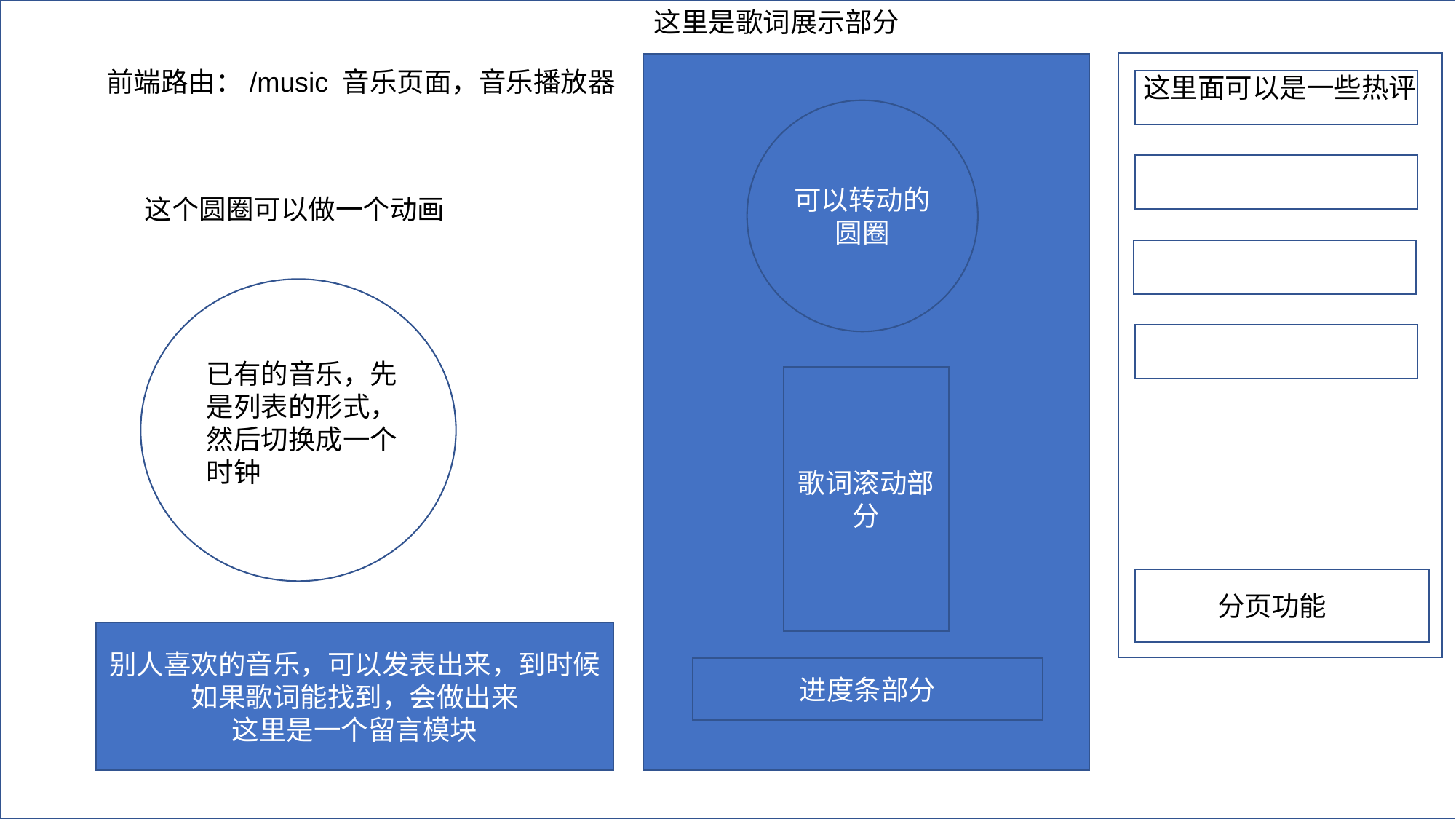

这里是歌词展示部分

可以转动的圆圈
歌词滚动部分
进度条部分

前端路由：/music 音乐页面，音乐播放器
这里面可以是一些热评

这个圆圈可以做一个动画

已有的音乐，先是列表的形式，然后切换成一个时钟

分页功能
别人喜欢的音乐，可以发表出来，到时候如果歌词能找到，会做出来
这里是一个留言模块